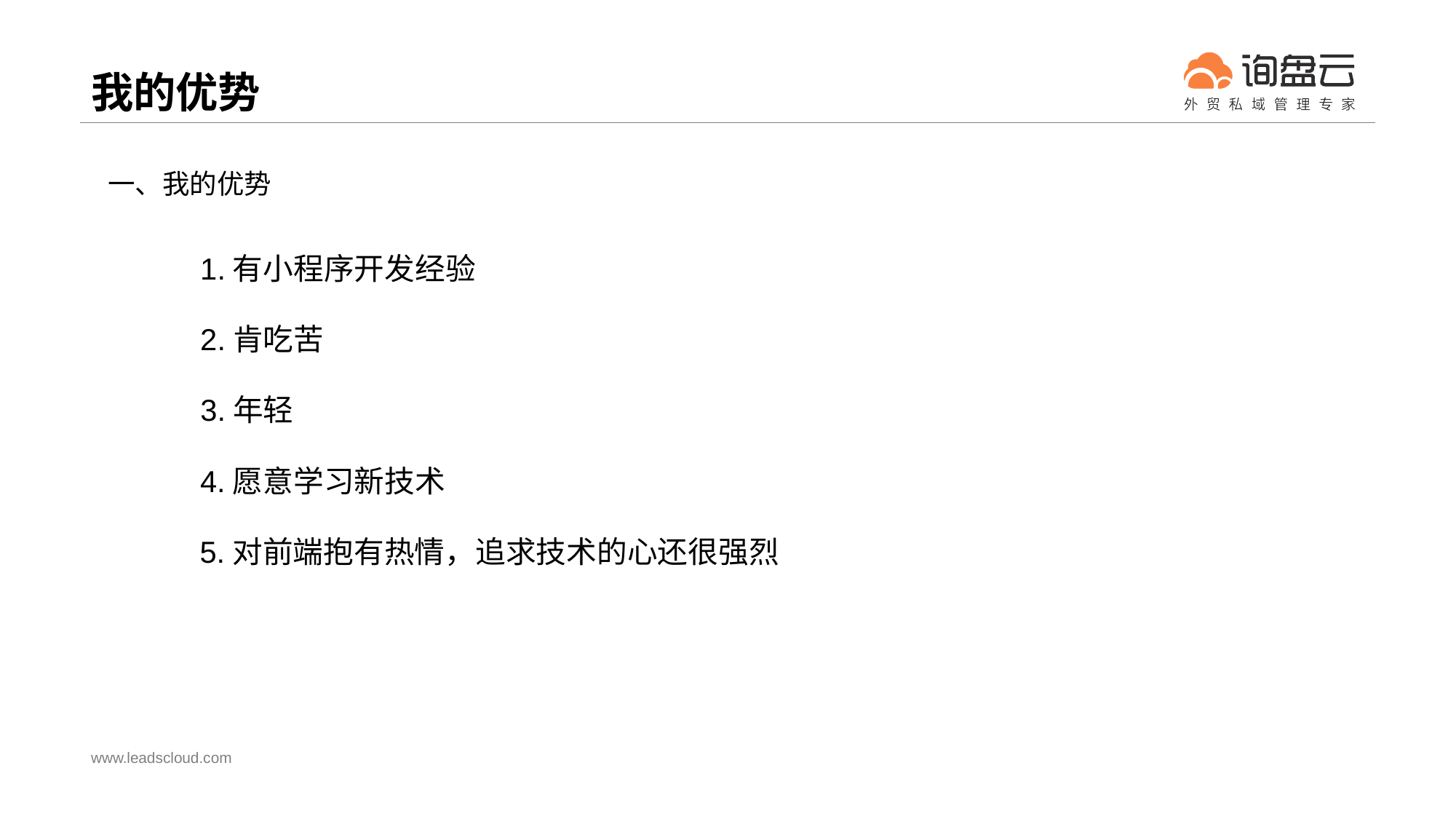

# 我的优势
一、我的优势
1.有小程序开发经验
2.肯吃苦
3.年轻
4.愿意学习新技术
5.对前端抱有热情，追求技术的心还很强烈
www.leadscloud.com
8